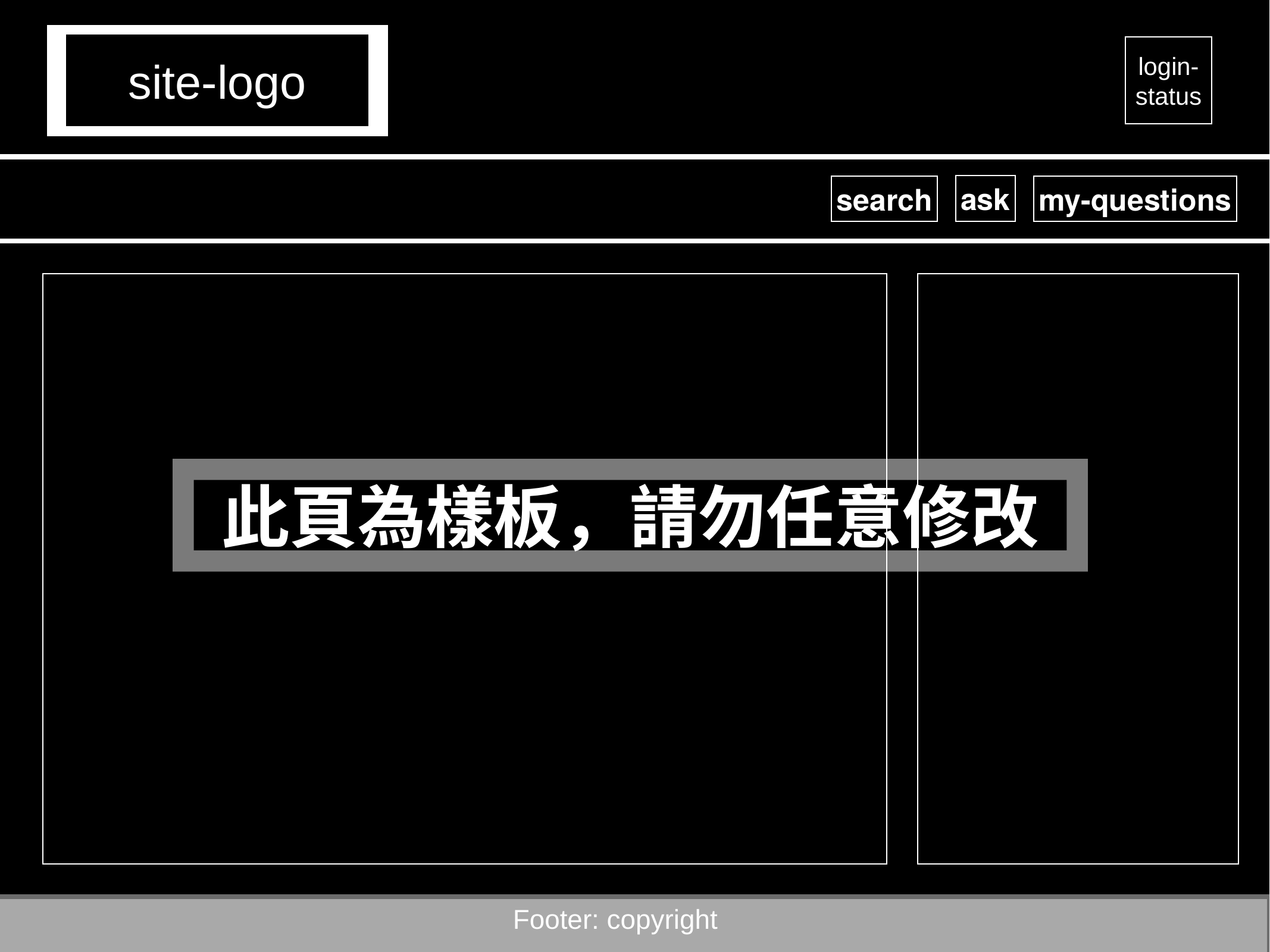

site-logo

login-status

ask
search
my-questions

此頁為樣板，請勿任意修改
Footer: copyright